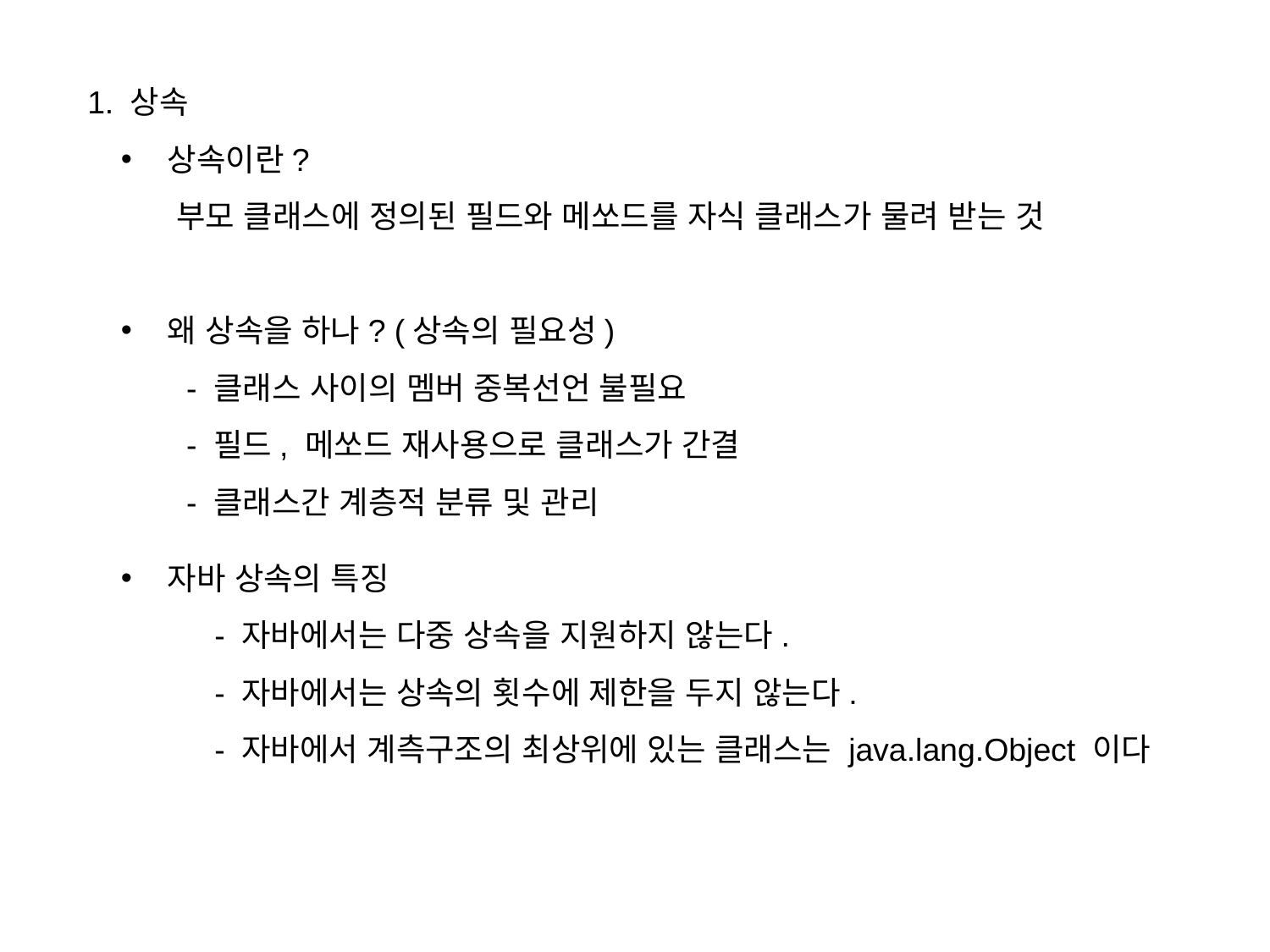

1. 상속
 상속이란?
  부모 클래스에 정의된 필드와 메쏘드를 자식 클래스가 물려 받는 것

 왜 상속을 하나? (상속의 필요성)
    - 클래스 사이의 멤버 중복선언 불필요
    - 필드, 메쏘드 재사용으로 클래스가 간결
    - 클래스간 계층적 분류 및 관리

 자바 상속의 특징
- 자바에서는 다중 상속을 지원하지 않는다.
- 자바에서는 상속의 횟수에 제한을 두지 않는다.
- 자바에서 계측구조의 최상위에 있는 클래스는 java.lang.Object 이다